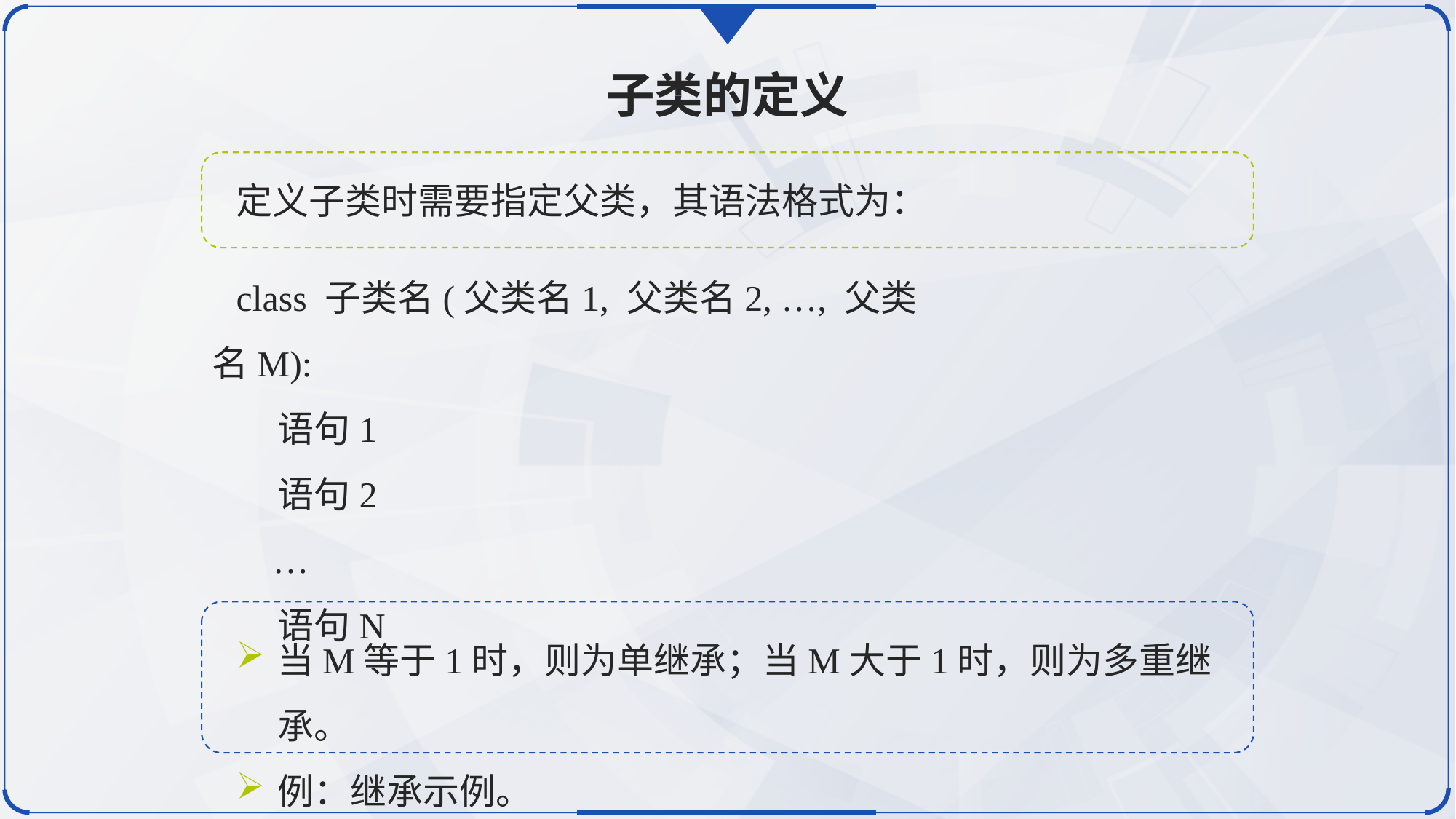

子类的定义

定义子类时需要指定父类，其语法格式为：
class 子类名(父类名1, 父类名2, …, 父类名M):
    语句1
    语句2
    …
    语句N

当M等于1时，则为单继承；当M大于1时，则为多重继承。
例：继承示例。